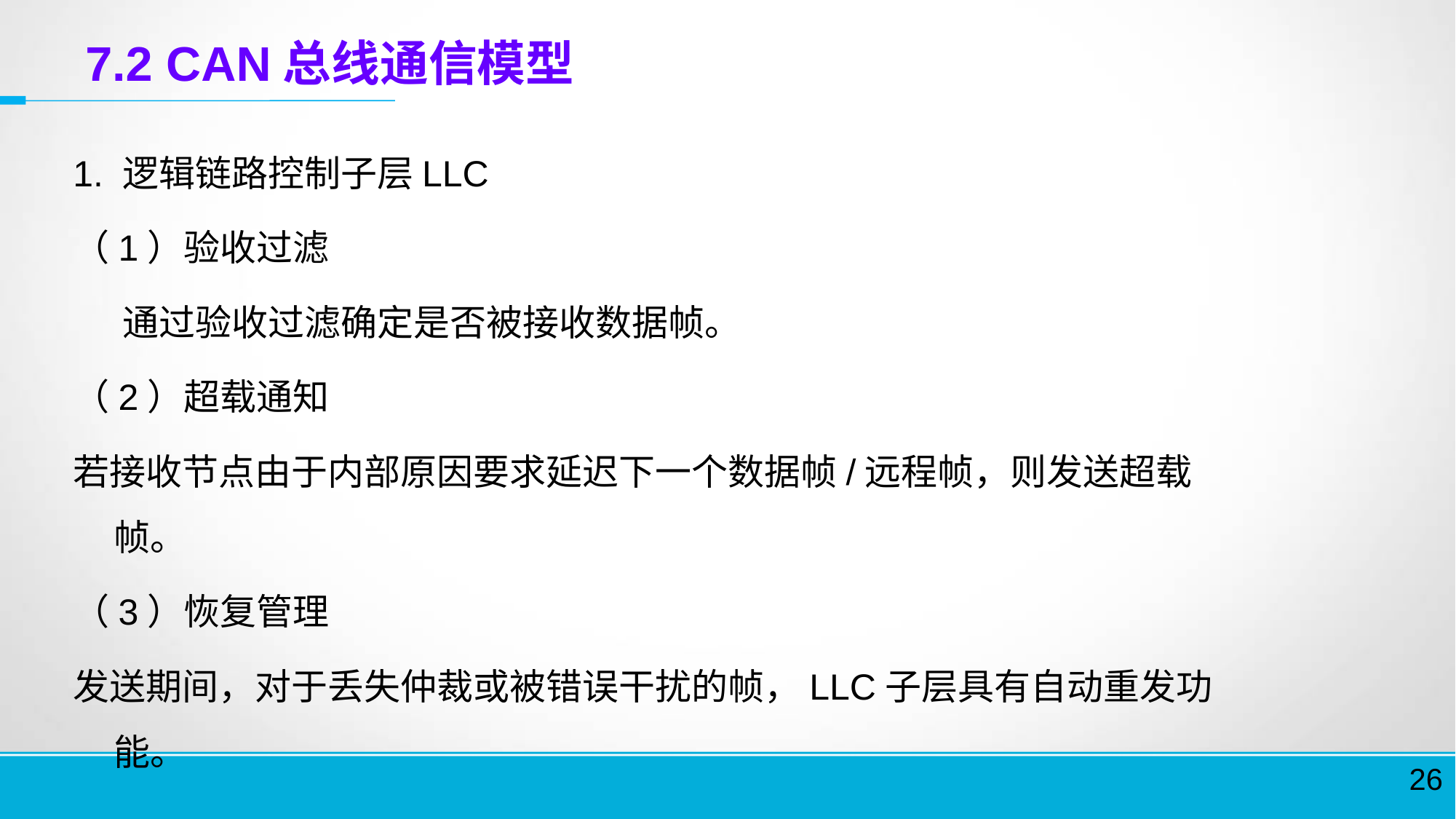

7.2 CAN总线通信模型
1. 逻辑链路控制子层LLC
（1）验收过滤
     通过验收过滤确定是否被接收数据帧。
（2）超载通知
若接收节点由于内部原因要求延迟下一个数据帧/远程帧，则发送超载帧。
（3）恢复管理
发送期间，对于丢失仲裁或被错误干扰的帧，LLC子层具有自动重发功能。

26